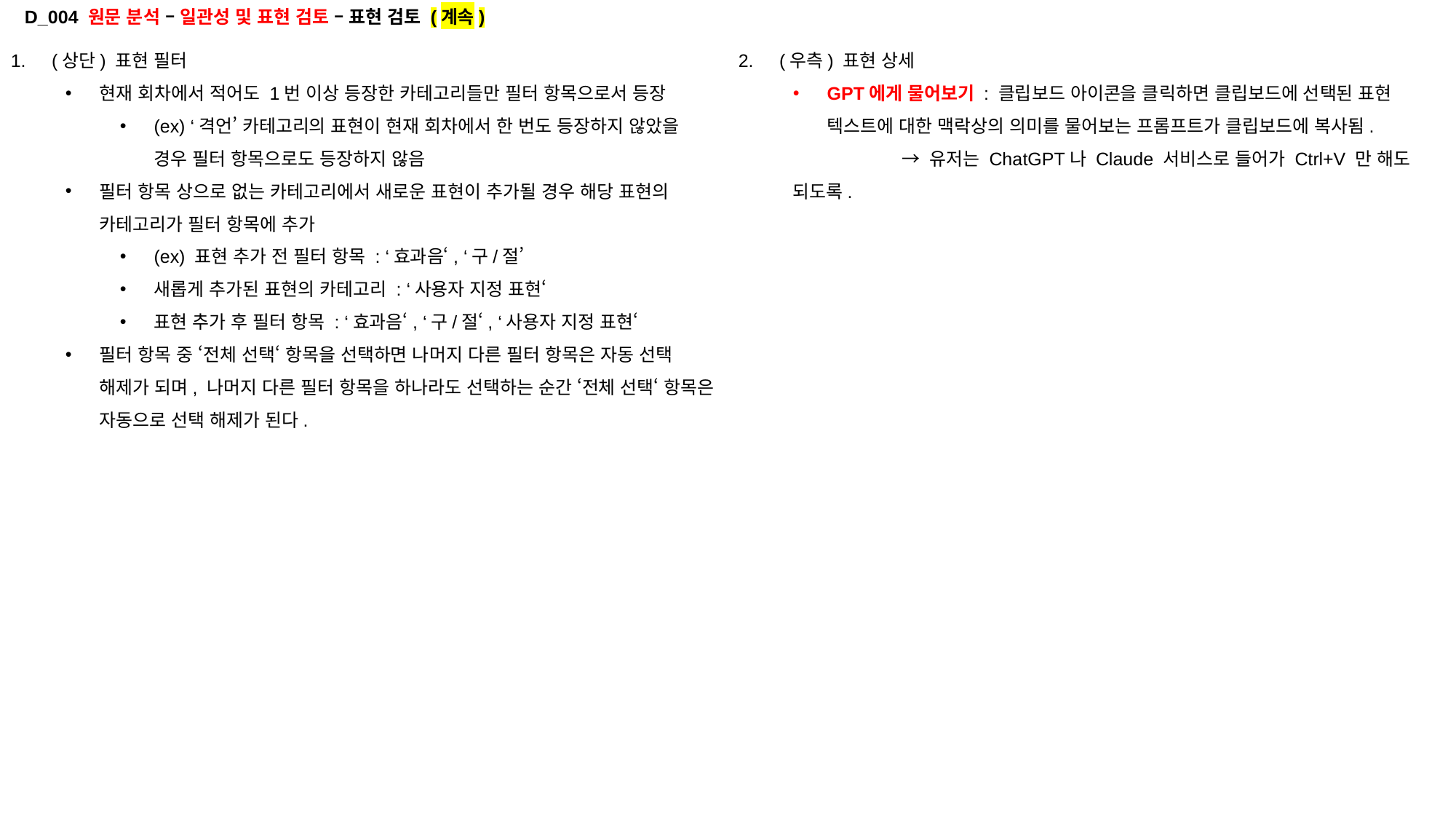

D_004 원문 분석 – 일관성 및 표현 검토 – 표현 검토 (계속)
(상단) 표현 필터
현재 회차에서 적어도 1번 이상 등장한 카테고리들만 필터 항목으로서 등장
(ex) ‘격언’ 카테고리의 표현이 현재 회차에서 한 번도 등장하지 않았을 경우 필터 항목으로도 등장하지 않음
필터 항목 상으로 없는 카테고리에서 새로운 표현이 추가될 경우 해당 표현의 카테고리가 필터 항목에 추가
(ex) 표현 추가 전 필터 항목 : ‘효과음‘, ‘구/절’
새롭게 추가된 표현의 카테고리 : ‘사용자 지정 표현‘
표현 추가 후 필터 항목 : ‘효과음‘, ‘구/절‘, ‘사용자 지정 표현‘
필터 항목 중 ‘전체 선택‘ 항목을 선택하면 나머지 다른 필터 항목은 자동 선택 해제가 되며, 나머지 다른 필터 항목을 하나라도 선택하는 순간 ‘전체 선택‘ 항목은 자동으로 선택 해제가 된다.

(우측) 표현 상세
GPT에게 물어보기 : 클립보드 아이콘을 클릭하면 클립보드에 선택된 표현 텍스트에 대한 맥락상의 의미를 물어보는 프롬프트가 클립보드에 복사됨.
	→ 유저는 ChatGPT나 Claude 서비스로 들어가 Ctrl+V 만 해도 되도록.